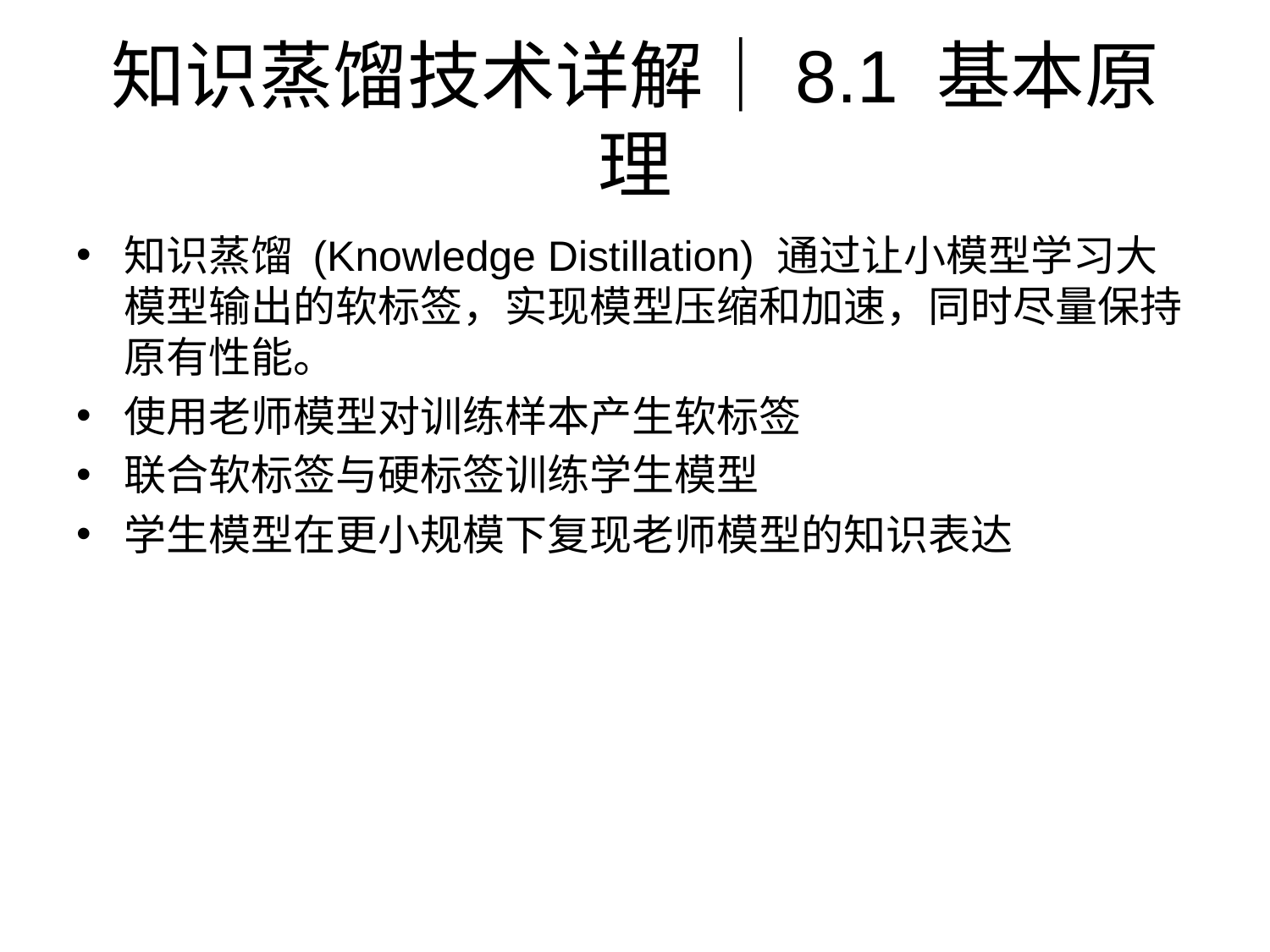

# 知识蒸馏技术详解｜8.1 基本原理
知识蒸馏 (Knowledge Distillation) 通过让小模型学习大模型输出的软标签，实现模型压缩和加速，同时尽量保持原有性能。
使用老师模型对训练样本产生软标签
联合软标签与硬标签训练学生模型
学生模型在更小规模下复现老师模型的知识表达